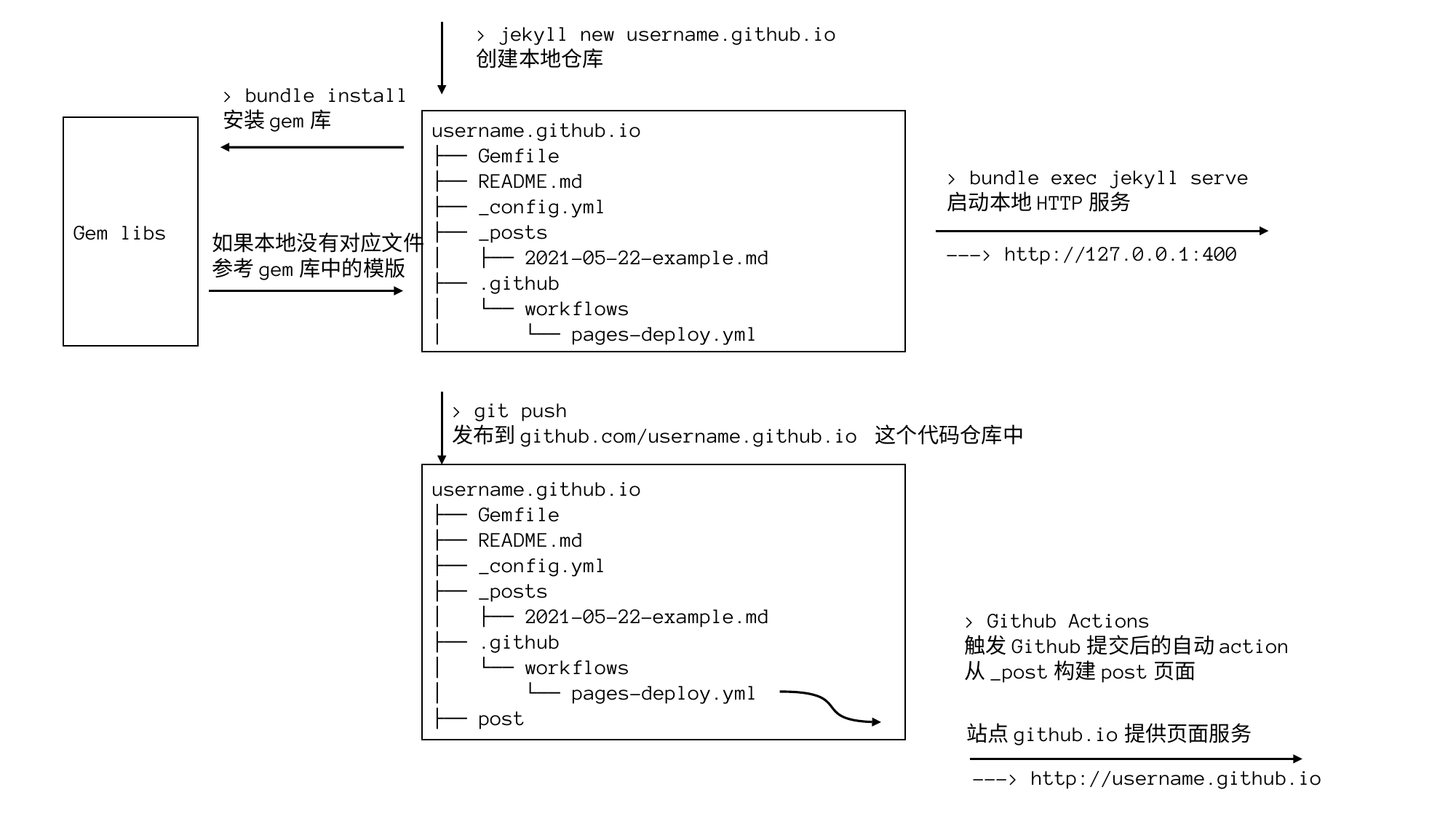

> jekyll new username.github.io
创建本地仓库

> bundle install
安装gem库
username.github.io
├── Gemfile
├── README.md
├── _config.yml
├── _posts
│   ├── 2021-05-22-example.md
├── .github
│   └── workflows
│       └── pages-deploy.yml
Gem libs
> bundle exec jekyll serve
启动本地HTTP服务

---> http://127.0.0.1:400
如果本地没有对应文件
参考gem库中的模版
> git push
发布到github.com/username.github.io 这个代码仓库中
username.github.io
├── Gemfile
├── README.md
├── _config.yml
├── _posts
│   ├── 2021-05-22-example.md
├── .github
│   └── workflows
│       └── pages-deploy.yml
├── post
> Github Actions
触发Github提交后的自动action
从_post构建post页面
站点github.io提供页面服务

---> http://username.github.io